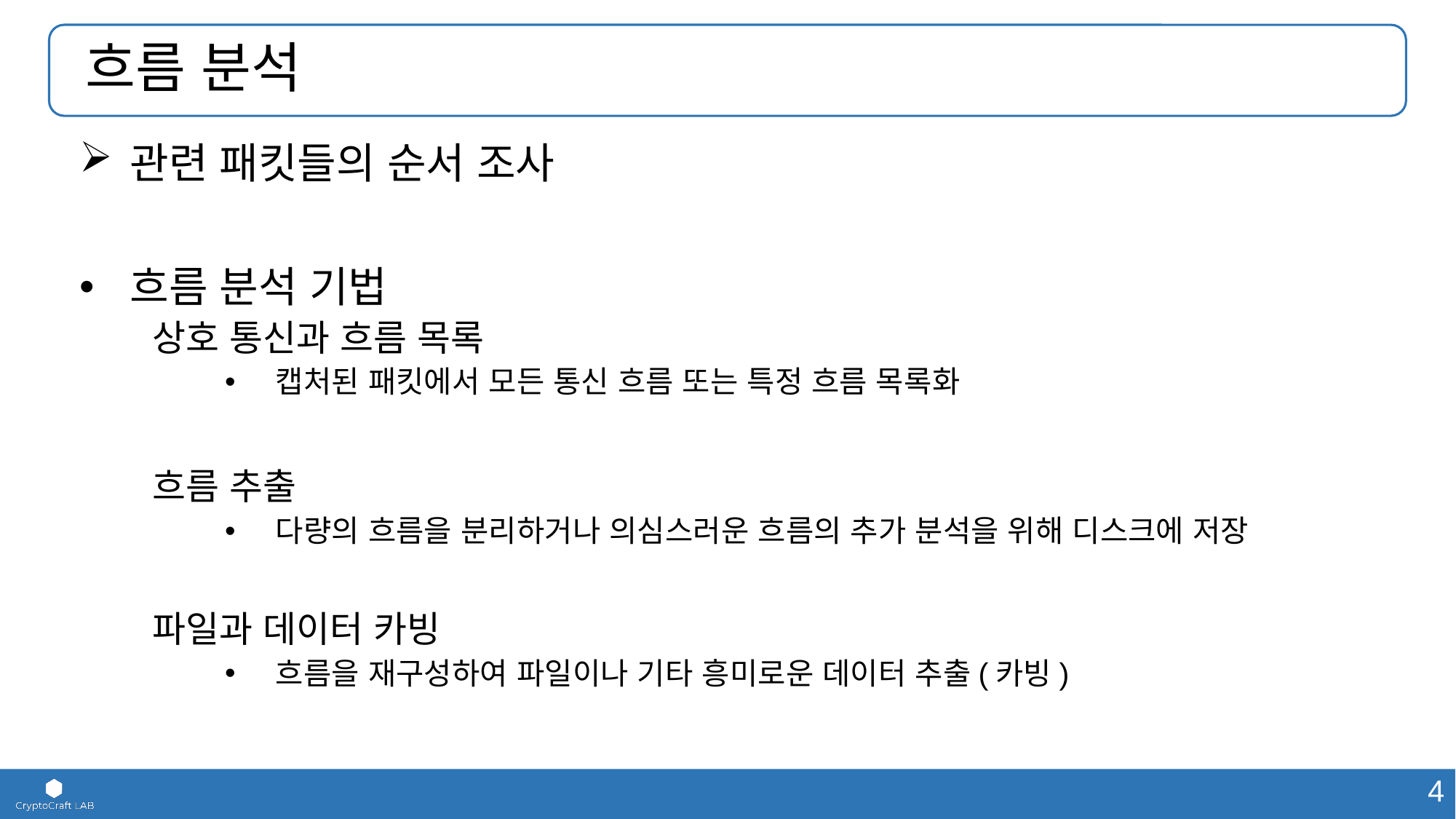

# 흐름 분석
관련 패킷들의 순서 조사

흐름 분석 기법
상호 통신과 흐름 목록
캡처된 패킷에서 모든 통신 흐름 또는 특정 흐름 목록화

흐름 추출
다량의 흐름을 분리하거나 의심스러운 흐름의 추가 분석을 위해 디스크에 저장

파일과 데이터 카빙
흐름을 재구성하여 파일이나 기타 흥미로운 데이터 추출(카빙)